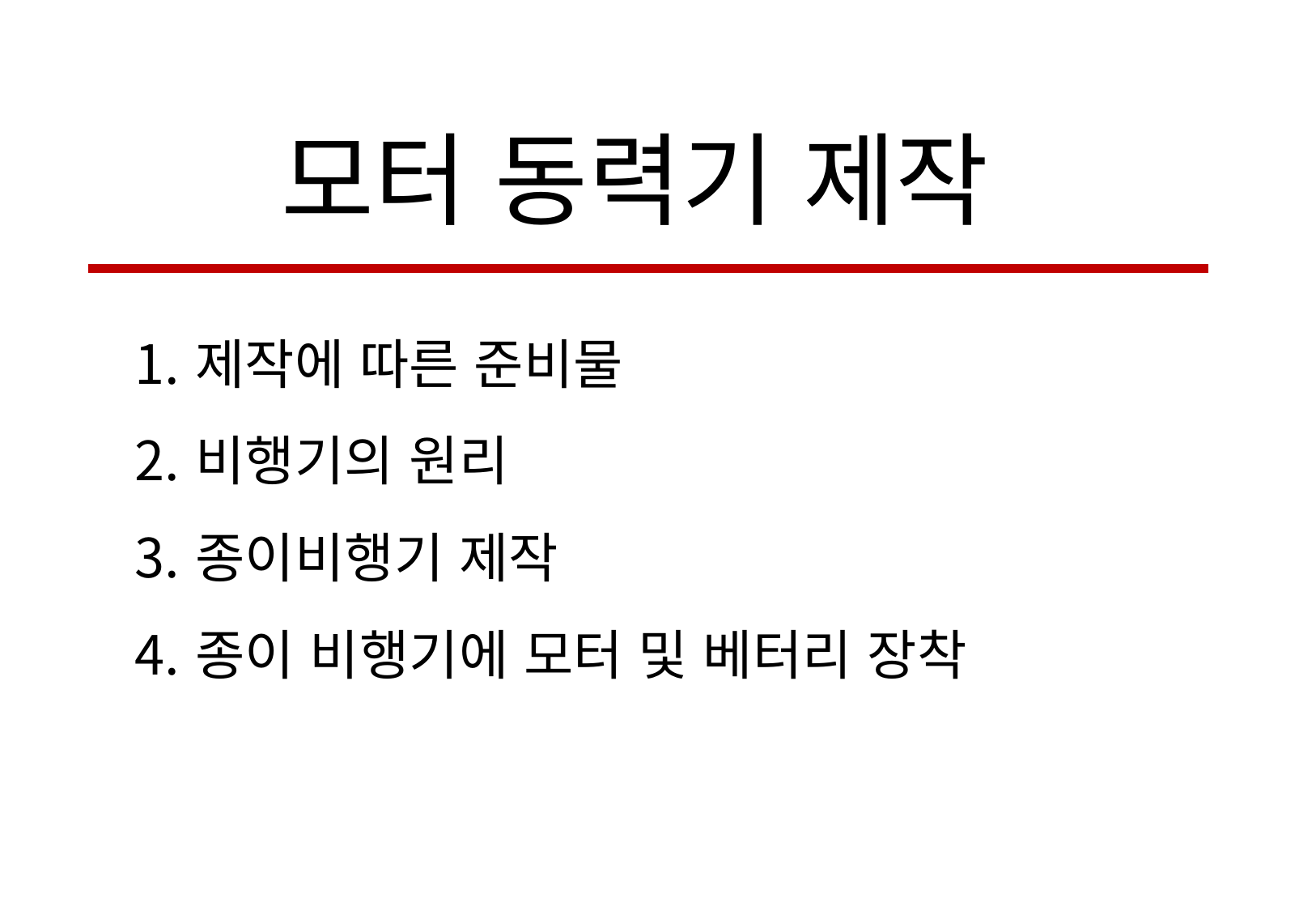

모터 동력기 제작
제작에 따른 준비물
비행기의 원리
종이비행기 제작
종이 비행기에 모터 및 베터리 장착